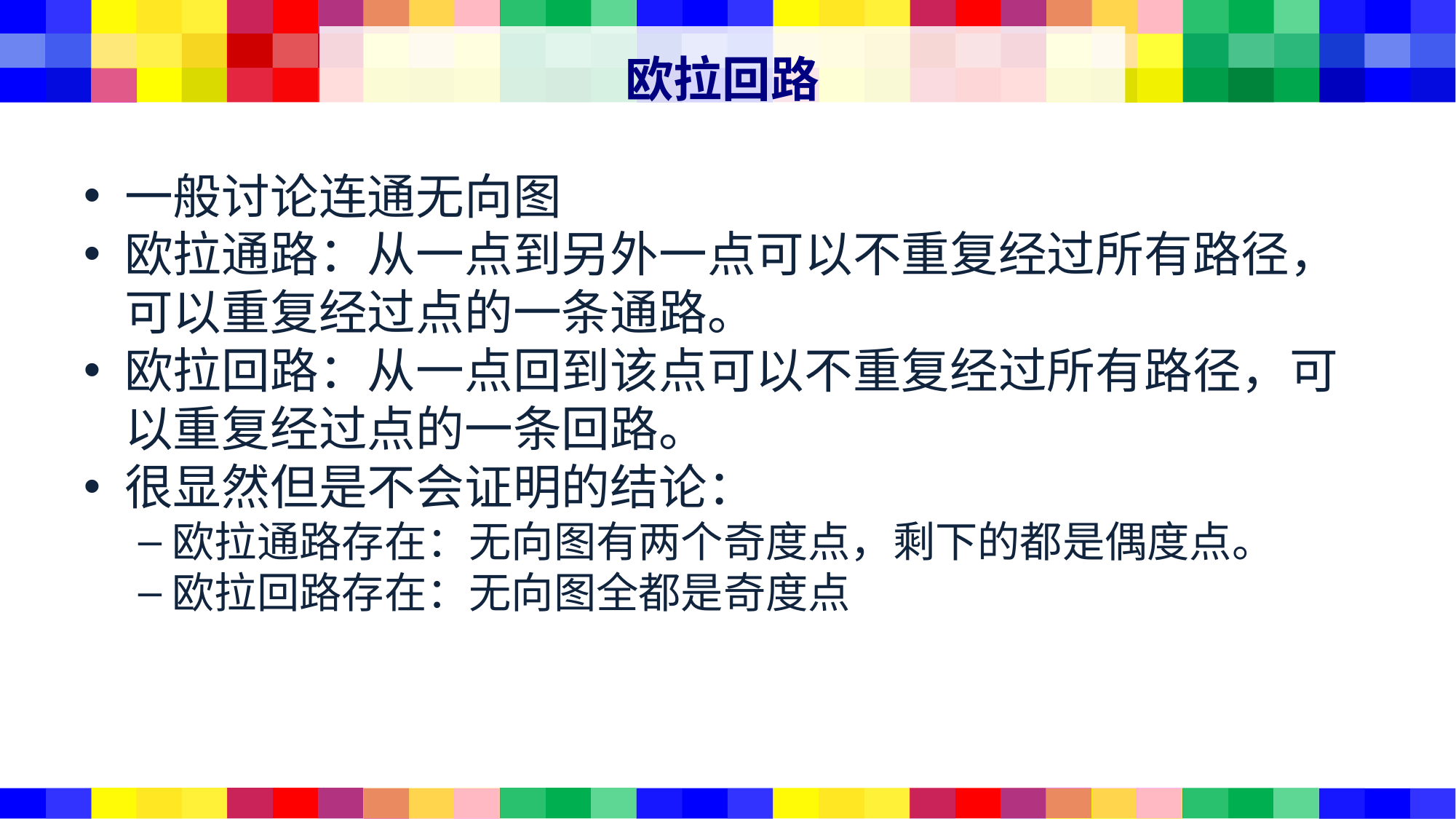

# 欧拉回路
一般讨论连通无向图
欧拉通路：从一点到另外一点可以不重复经过所有路径，可以重复经过点的一条通路。
欧拉回路：从一点回到该点可以不重复经过所有路径，可以重复经过点的一条回路。
很显然但是不会证明的结论：
欧拉通路存在：无向图有两个奇度点，剩下的都是偶度点。
欧拉回路存在：无向图全都是奇度点